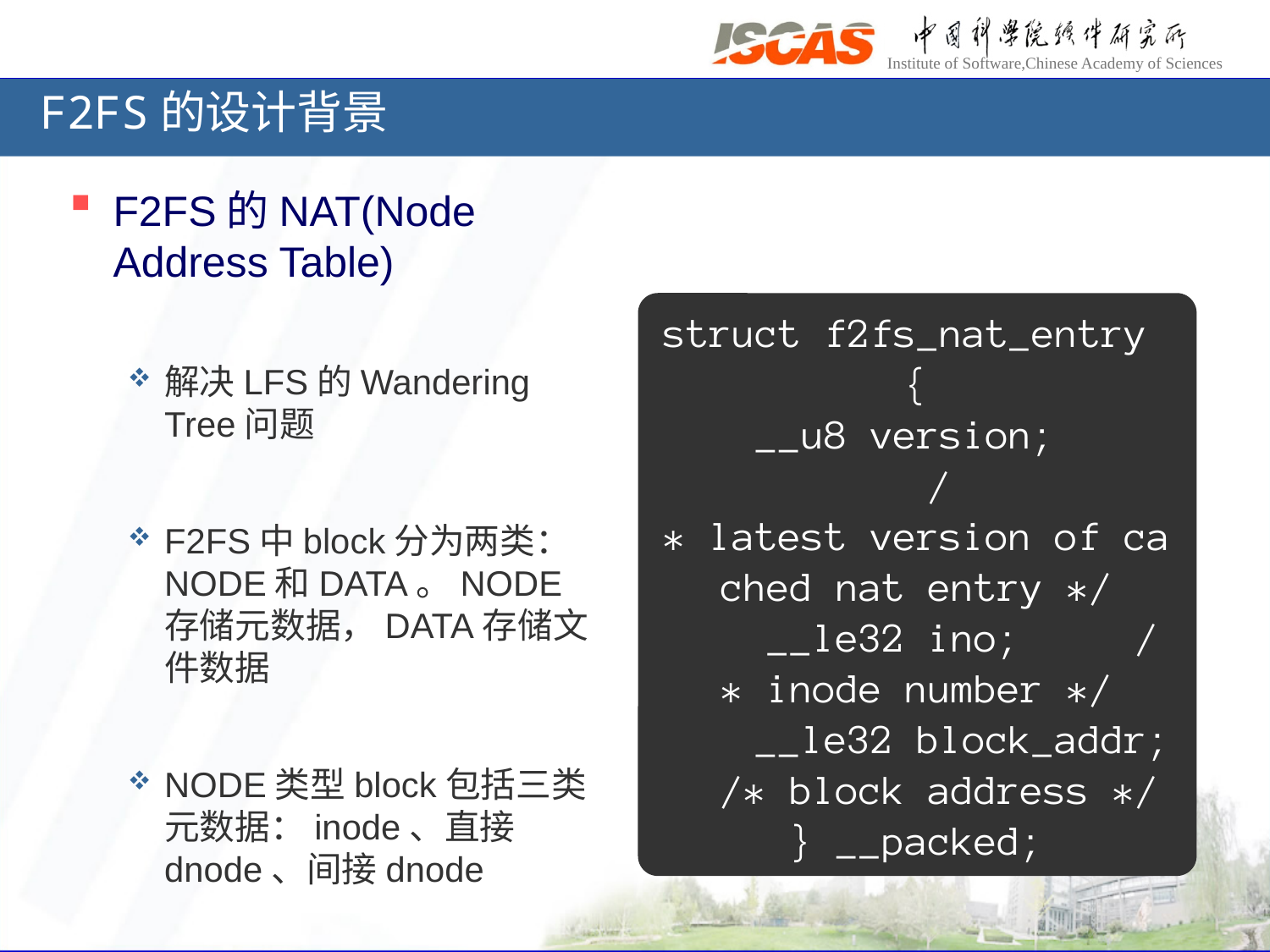

# F2FS的设计背景
F2FS的NAT(Node Address Table)

解决LFS的Wandering Tree问题

F2FS中block分为两类：NODE和DATA。NODE存储元数据，DATA存储文件数据

NODE类型block包括三类元数据：inode、直接dnode、间接dnode

NAT表是一个结构体数组，数组元素是右边的f2fs_nat_entry

struct f2fs_nat_entry {
    __u8 version;       /* latest version of cached nat entry */
    __le32 ino;     /* inode number */
    __le32 block_addr;  /* block address */
} __packed;